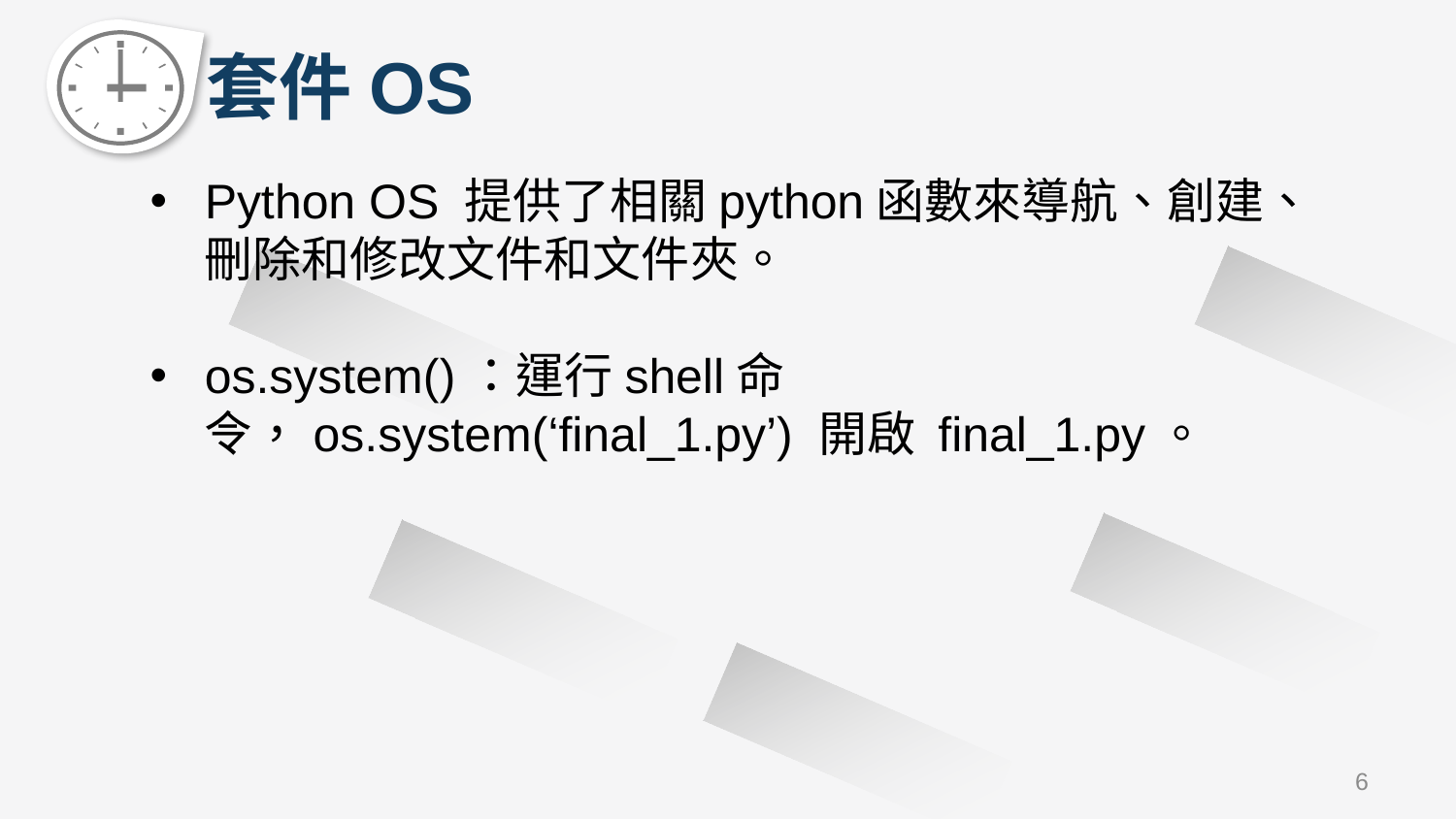

套件OS
Python OS 提供了相關python函數來導航、創建、刪除和修改文件和文件夾。

os.system()：運行shell命令，os.system(‘final_1.py’) 開啟 final_1.py。

6